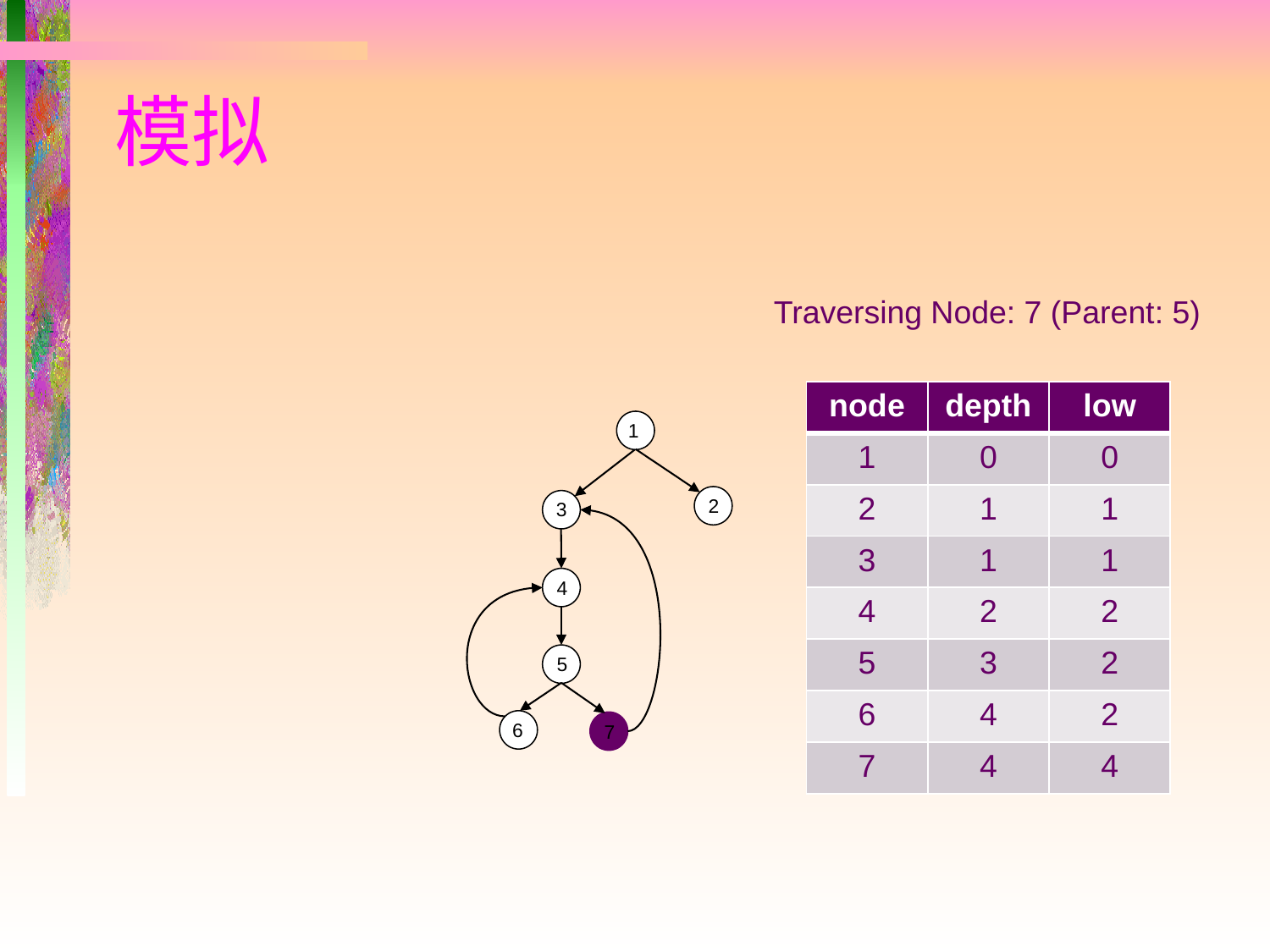

# 模拟
Traversing Node: 7 (Parent: 5)
| node | depth | low |
| --- | --- | --- |
| 1 | 0 | 0 |
| 2 | 1 | 1 |
| 3 | 1 | 1 |
| 4 | 2 | 2 |
| 5 | 3 | 2 |
| 6 | 4 | 2 |
| 7 | 4 | 4 |

1

2

3

4

5

6

7